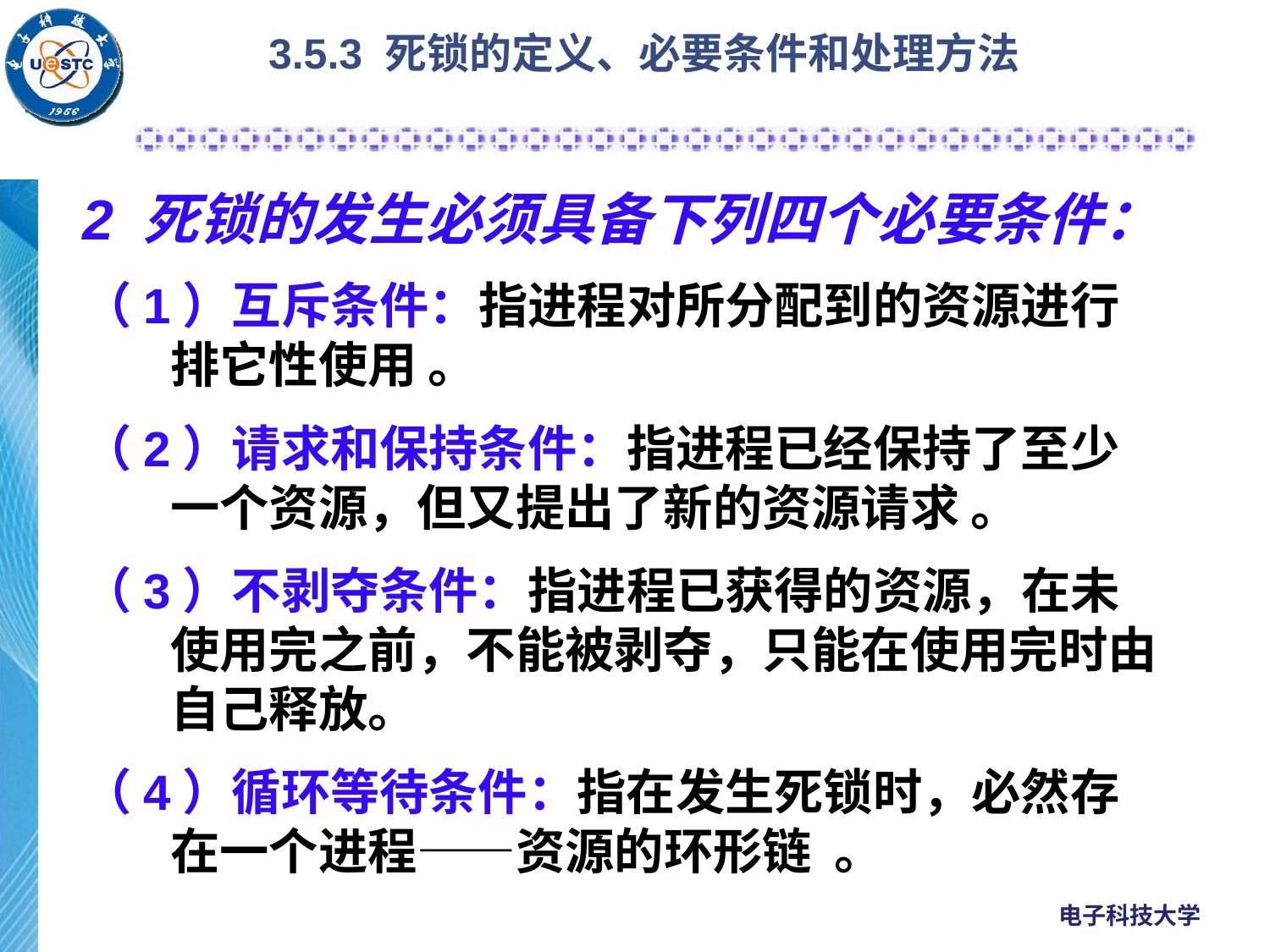

# 3.5.3 死锁的定义、必要条件和处理方法
2 死锁的发生必须具备下列四个必要条件：
（1）互斥条件：指进程对所分配到的资源进行排它性使用 。
（2）请求和保持条件：指进程已经保持了至少一个资源，但又提出了新的资源请求 。
（3）不剥夺条件：指进程已获得的资源，在未使用完之前，不能被剥夺，只能在使用完时由自己释放。
（4）循环等待条件：指在发生死锁时，必然存在一个进程——资源的环形链  。